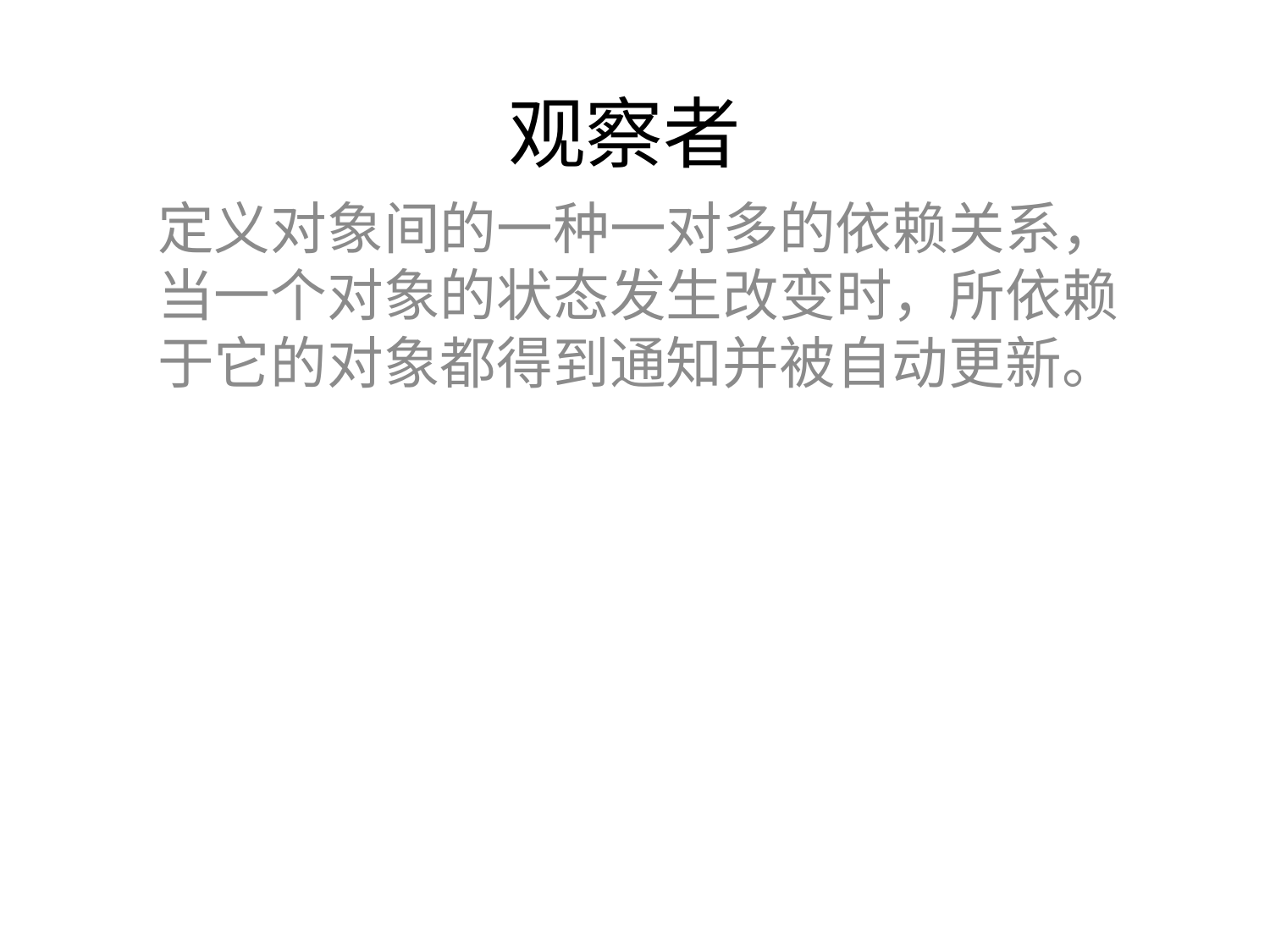

# 观察者
定义对象间的一种一对多的依赖关系，当一个对象的状态发生改变时，所依赖于它的对象都得到通知并被自动更新。